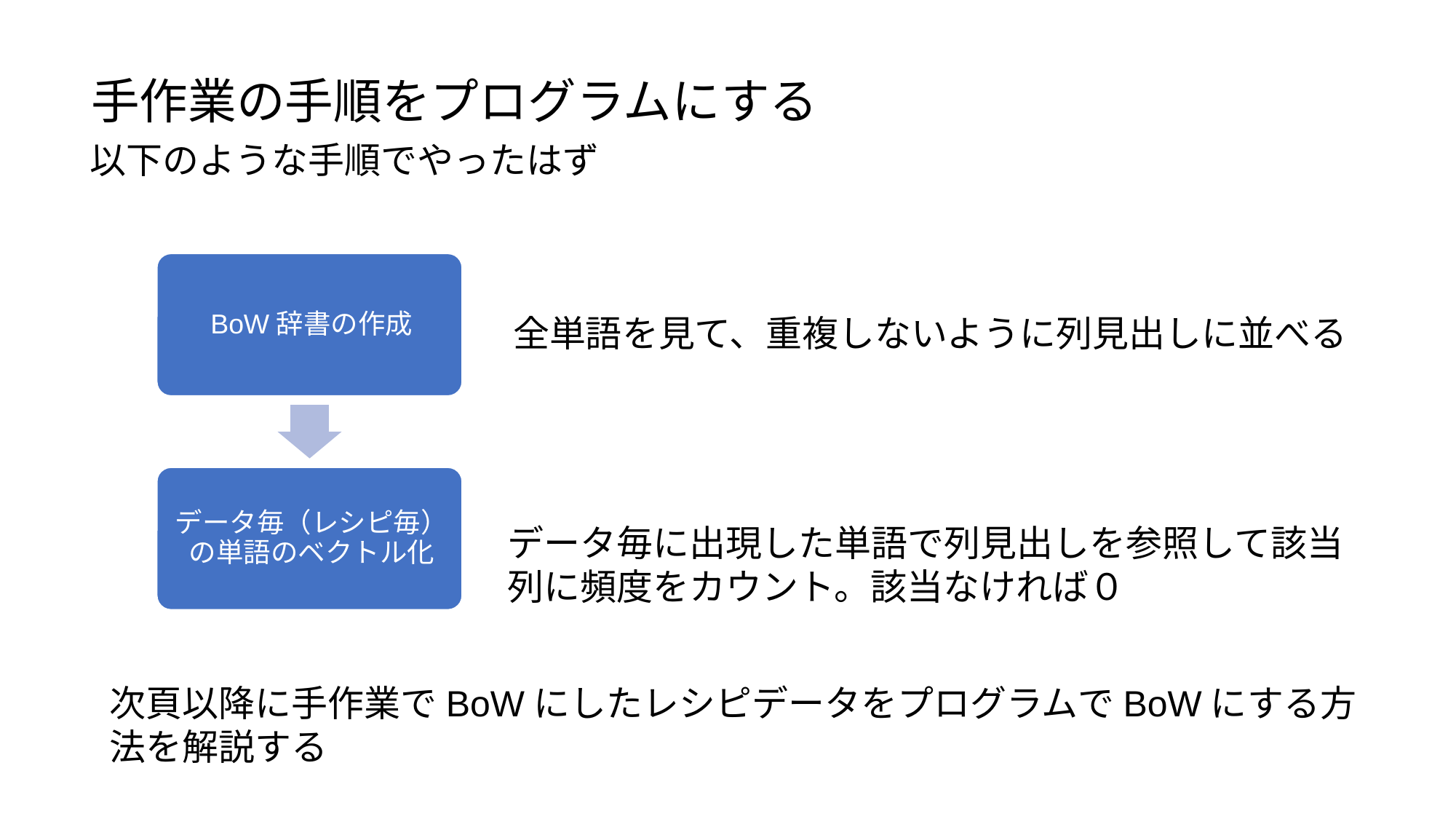

手作業の手順をプログラムにする
以下のような手順でやったはず
BoW辞書の作成

データ毎（レシピ毎）の単語のベクトル化
全単語を見て、重複しないように列見出しに並べる
データ毎に出現した単語で列見出しを参照して該当列に頻度をカウント。該当なければ０
次頁以降に手作業でBoWにしたレシピデータをプログラムでBoWにする方法を解説する